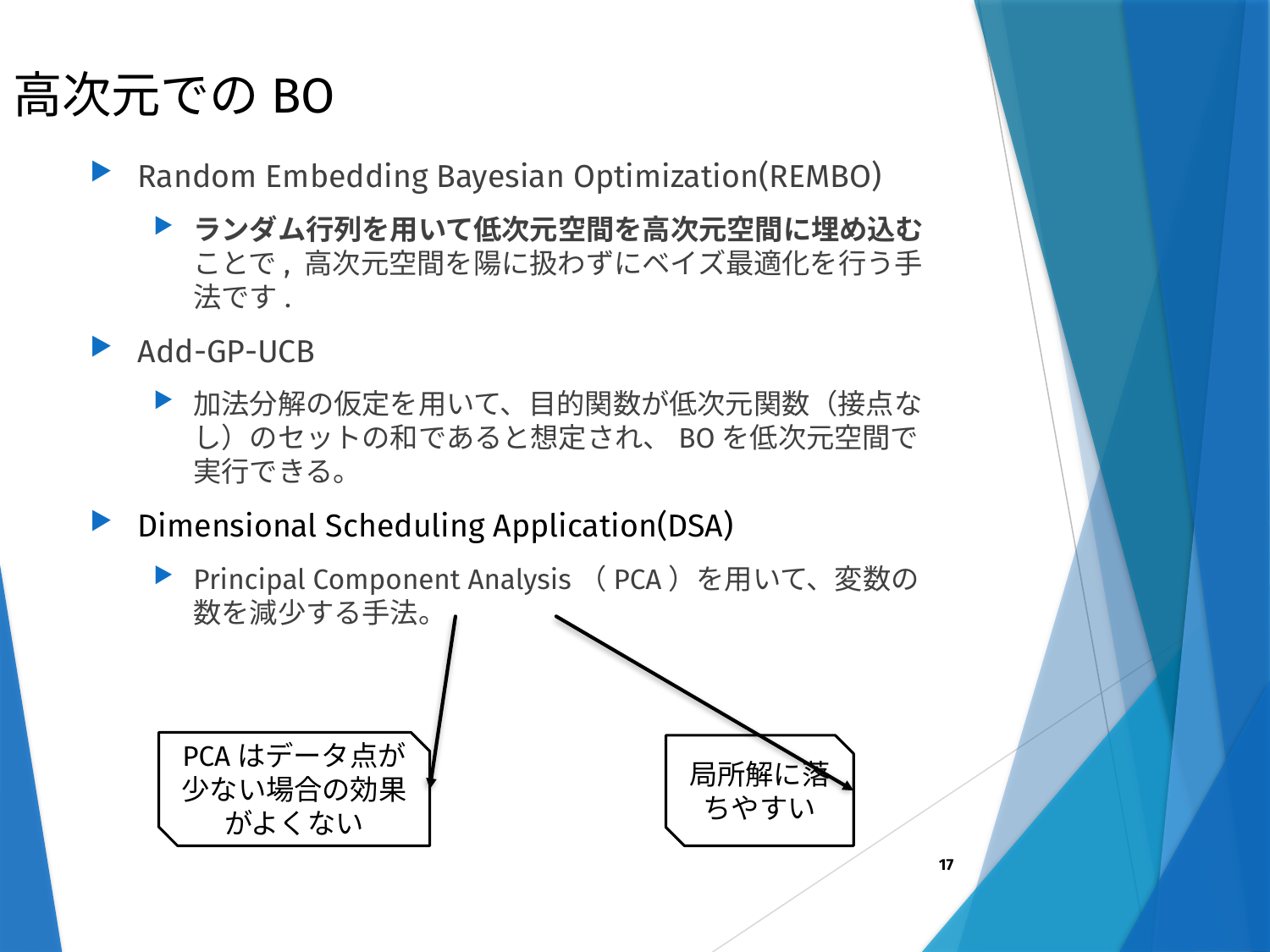

# 高次元でのBO
Random Embedding Bayesian Optimization(REMBO)
ランダム行列を用いて低次元空間を高次元空間に埋め込むことで, 高次元空間を陽に扱わずにベイズ最適化を行う手法です.
Add-GP-UCB
加法分解の仮定を用いて、目的関数が低次元関数（接点なし）のセットの和であると想定され、BOを低次元空間で実行できる。
Dimensional Scheduling Application(DSA)
Principal Component Analysis（PCA）を用いて、変数の数を減少する手法。
PCAはデータ点が少ない場合の効果がよくない
局所解に落ちやすい
17